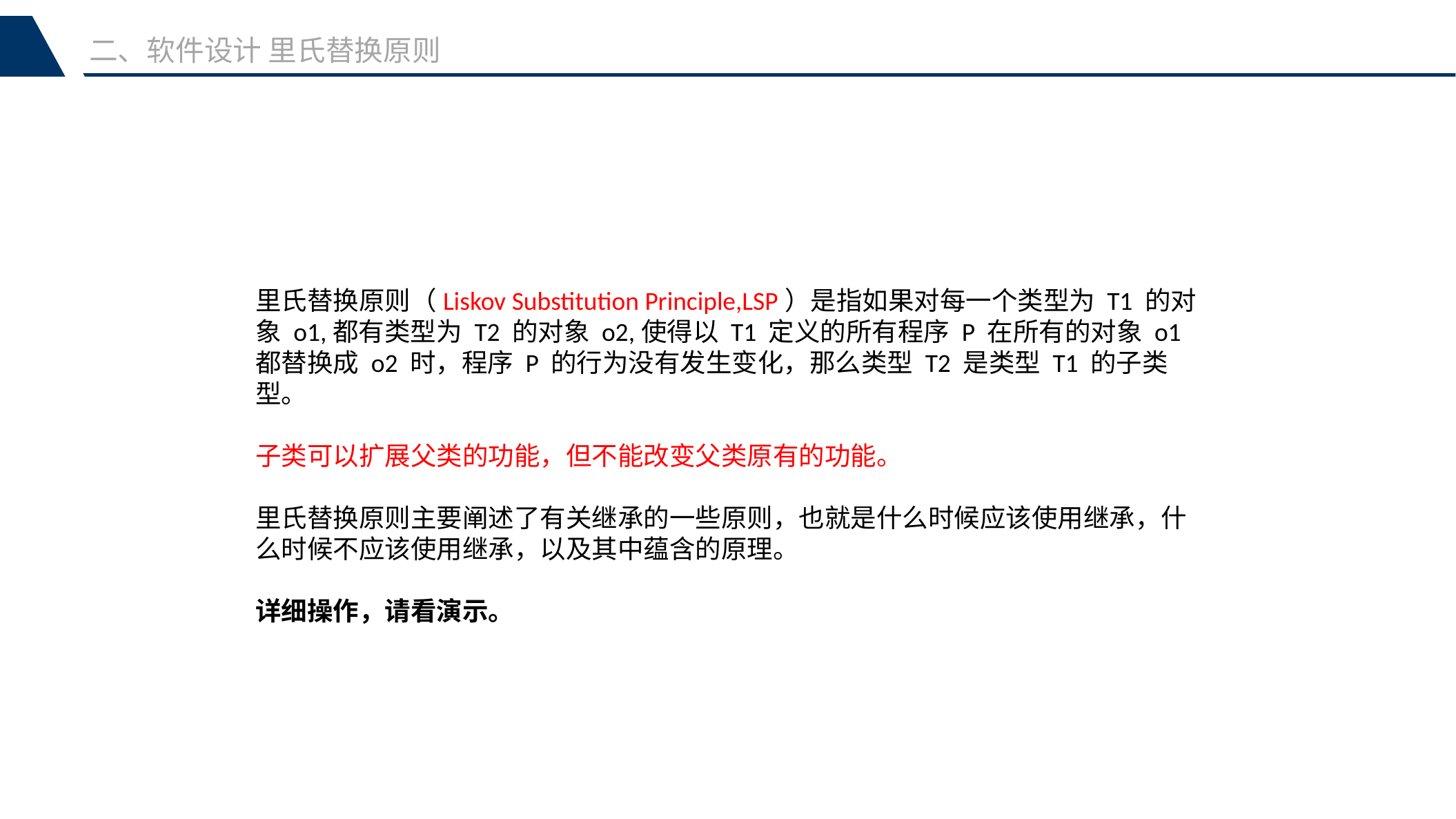

二、软件设计 里氏替换原则

里氏替换原则（Liskov Substitution Principle,LSP）是指如果对每一个类型为 T1 的对 象 o1,都有类型为 T2 的对象 o2,使得以 T1 定义的所有程序 P 在所有的对象 o1 都替换成 o2 时，程序 P 的行为没有发生变化，那么类型 T2 是类型 T1 的子类型。

子类可以扩展父类的功能，但不能改变父类原有的功能。

里氏替换原则主要阐述了有关继承的一些原则，也就是什么时候应该使用继承，什么时候不应该使用继承，以及其中蕴含的原理。

详细操作，请看演示。